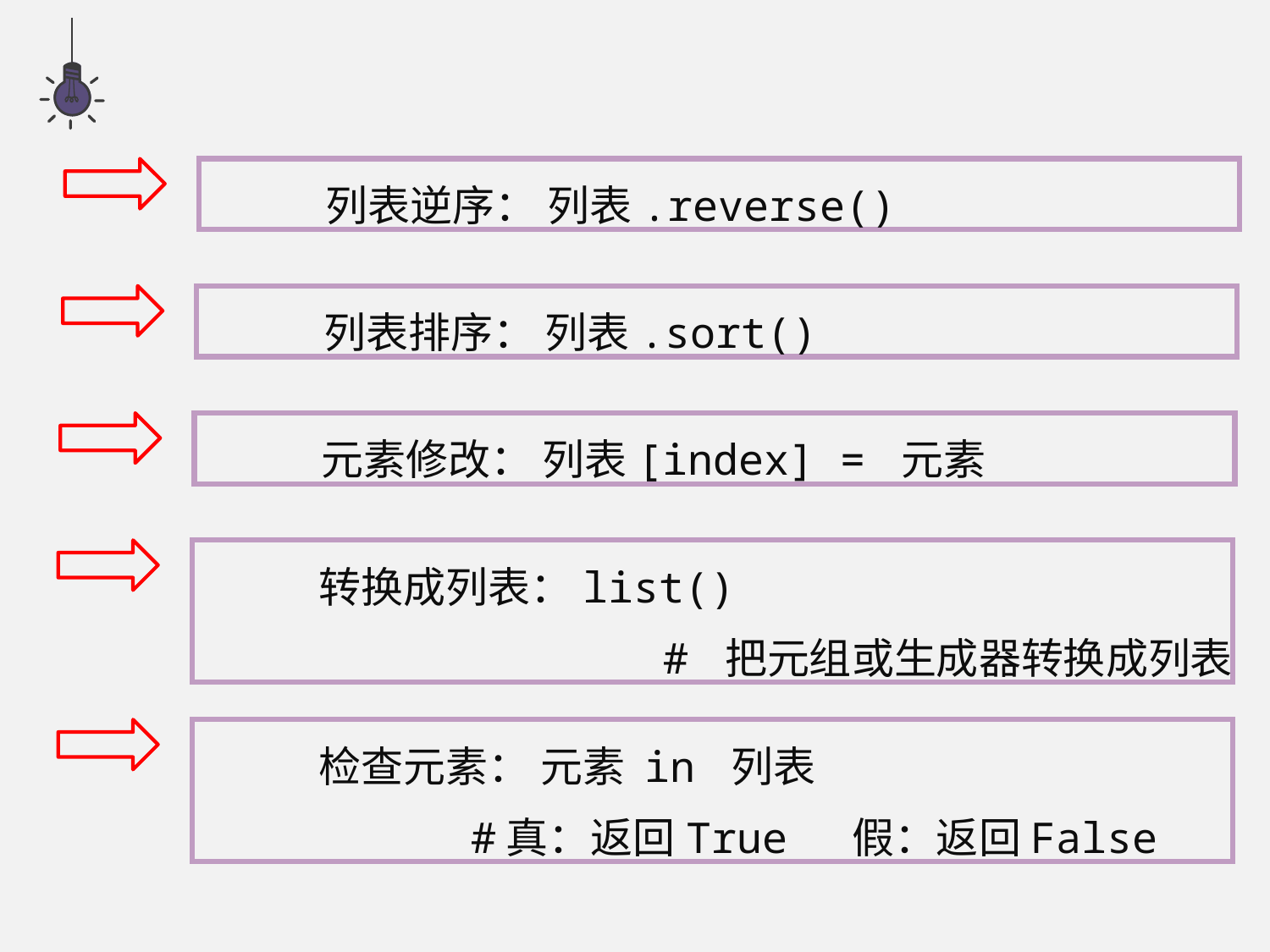

列表逆序： 列表.reverse()

	列表排序： 列表.sort()
	元素修改： 列表[index] = 元素

	转换成列表：list()
# 把元组或生成器转换成列表

	检查元素： 元素 in 列表
#真：返回True	假：返回False